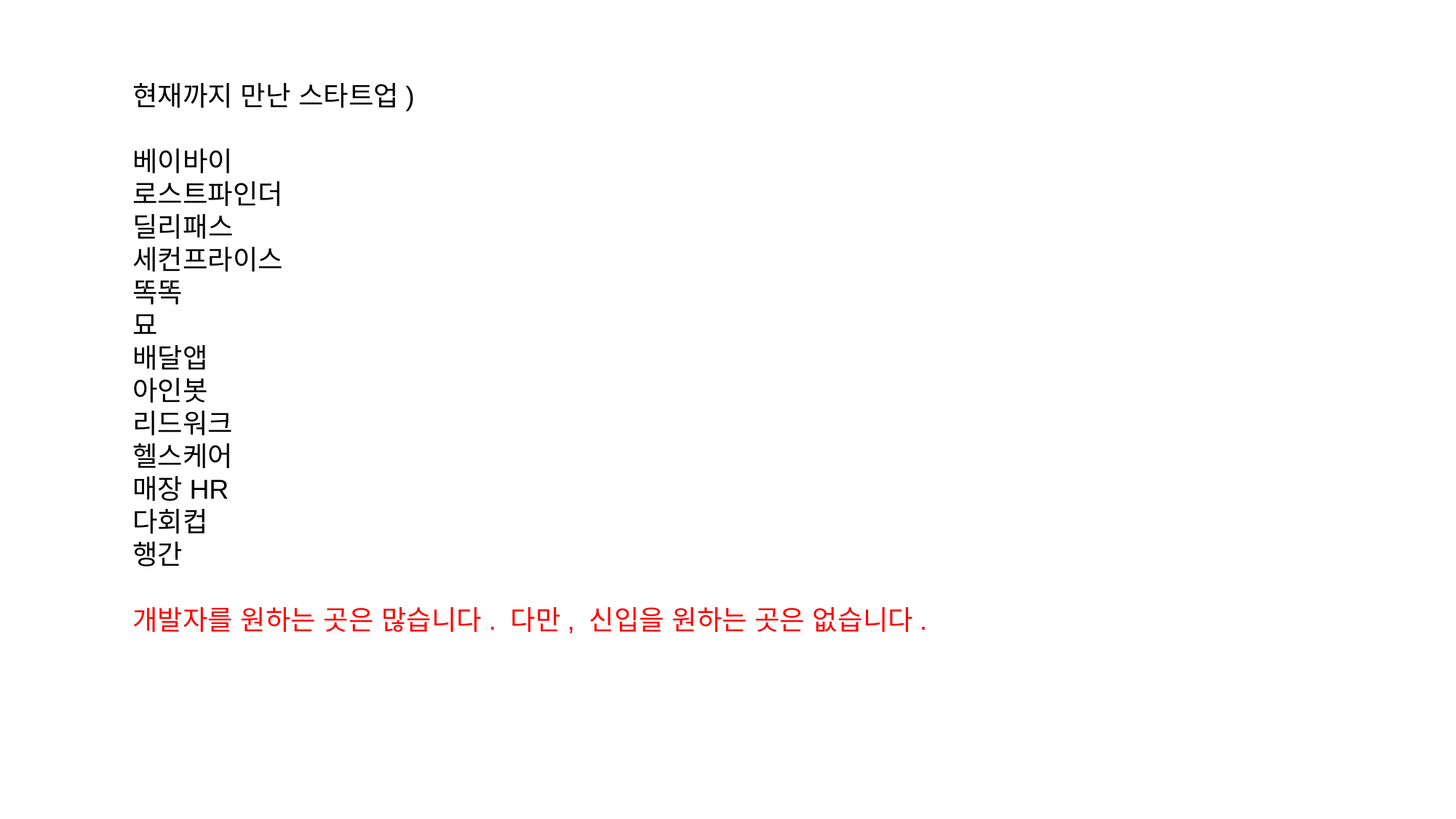

현재까지 만난 스타트업)

베이바이
로스트파인더
딜리패스
세컨프라이스
똑똑
묘
배달앱
아인봇
리드워크
헬스케어
매장HR
다회컵
행간

개발자를 원하는 곳은 많습니다. 다만, 신입을 원하는 곳은 없습니다.